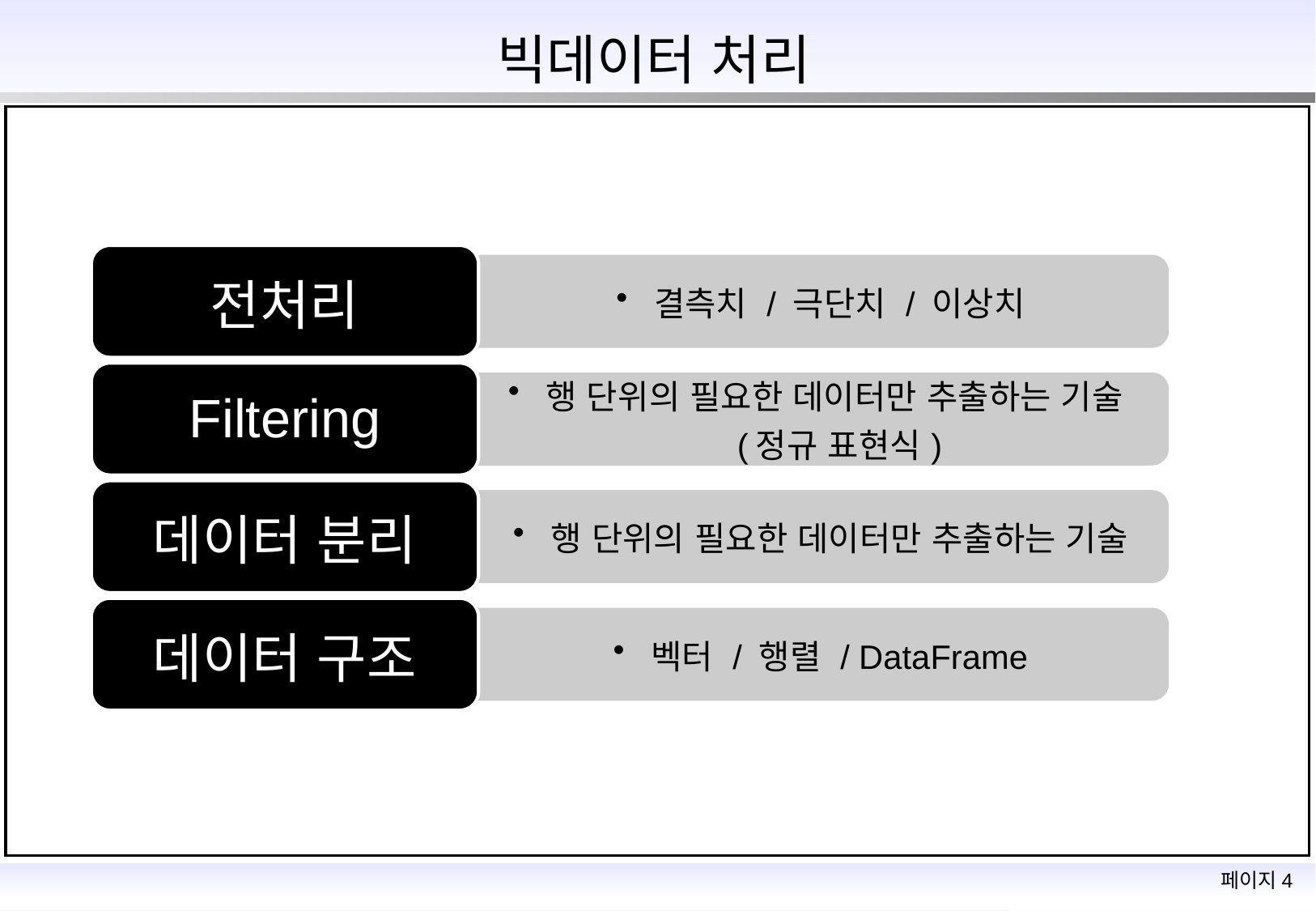

# 빅데이터 처리
전처리
결측치 / 극단치 / 이상치
Filtering
행 단위의 필요한 데이터만 추출하는 기술(정규 표현식)
데이터 구조
벡터 / 행렬 / DataFrame
행 단위의 필요한 데이터만 추출하는 기술
데이터 분리